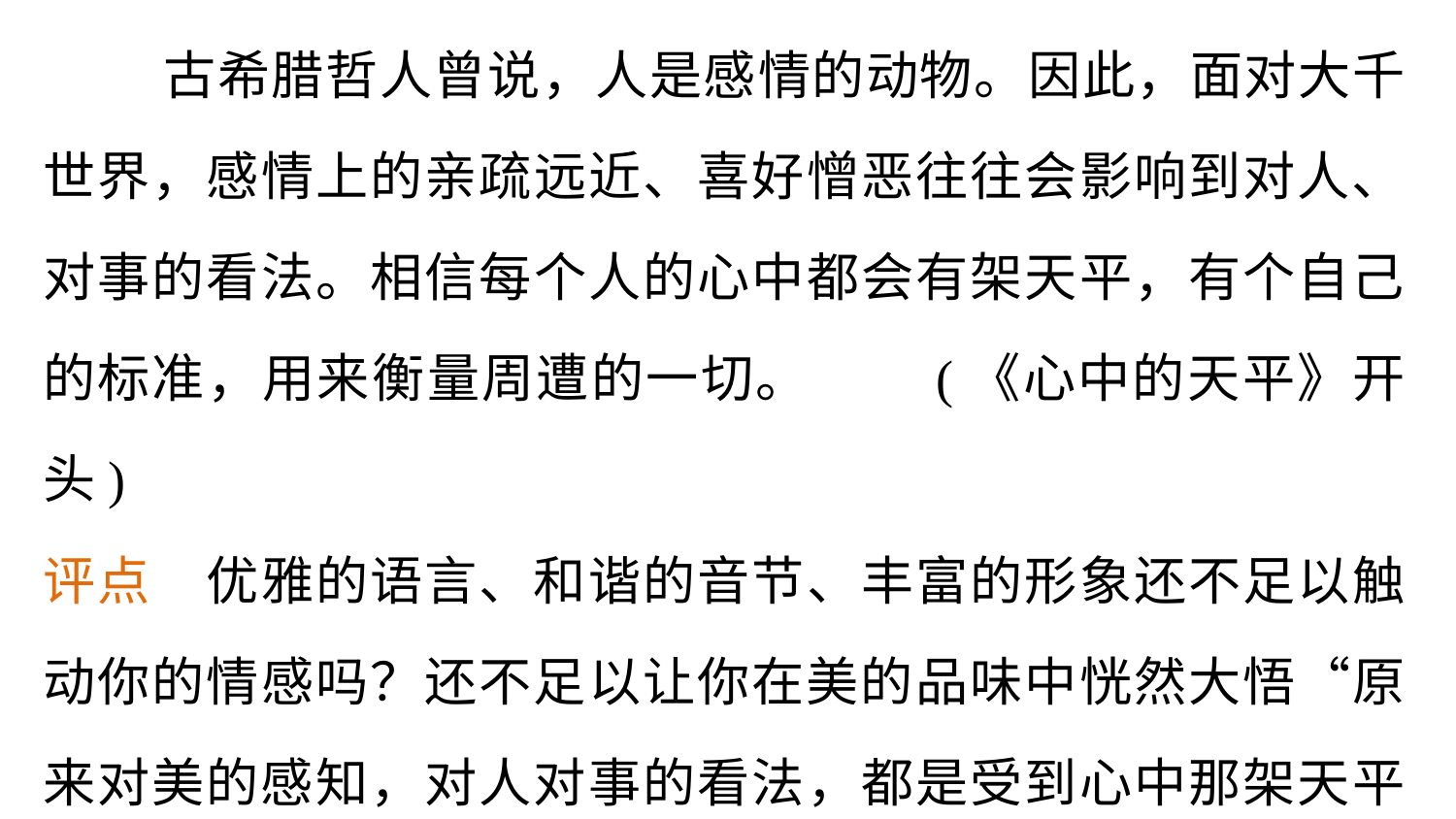

古希腊哲人曾说，人是感情的动物。因此，面对大千世界，感情上的亲疏远近、喜好憎恶往往会影响到对人、对事的看法。相信每个人的心中都会有架天平，有个自己的标准，用来衡量周遭的一切。        (《心中的天平》开头)
评点　优雅的语言、和谐的音节、丰富的形象还不足以触动你的情感吗？还不足以让你在美的品味中恍然大悟“原来对美的感知，对人对事的看法，都是受到心中那架天平的影响”吗？